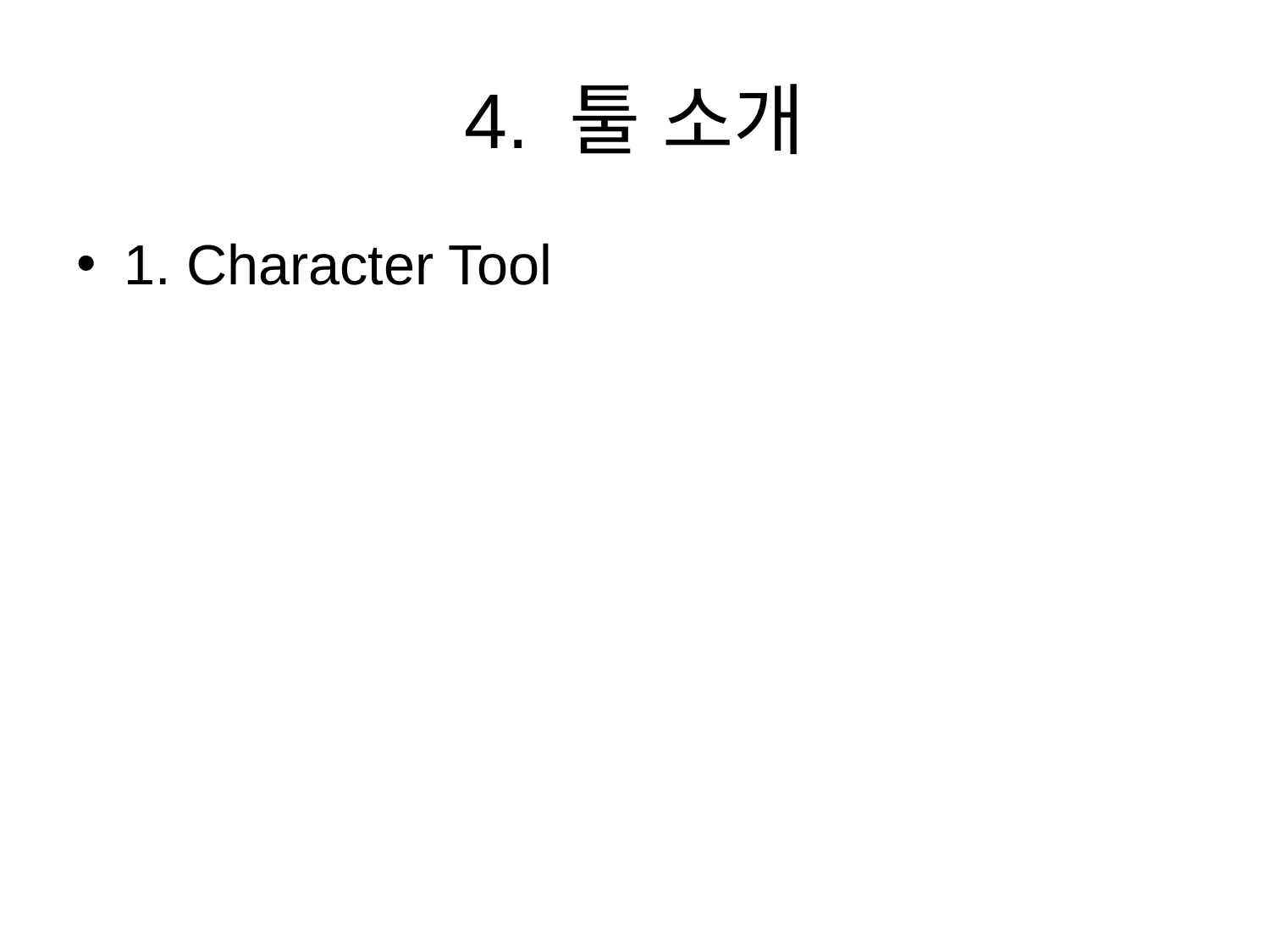

# 4. 툴 소개
1. Character Tool